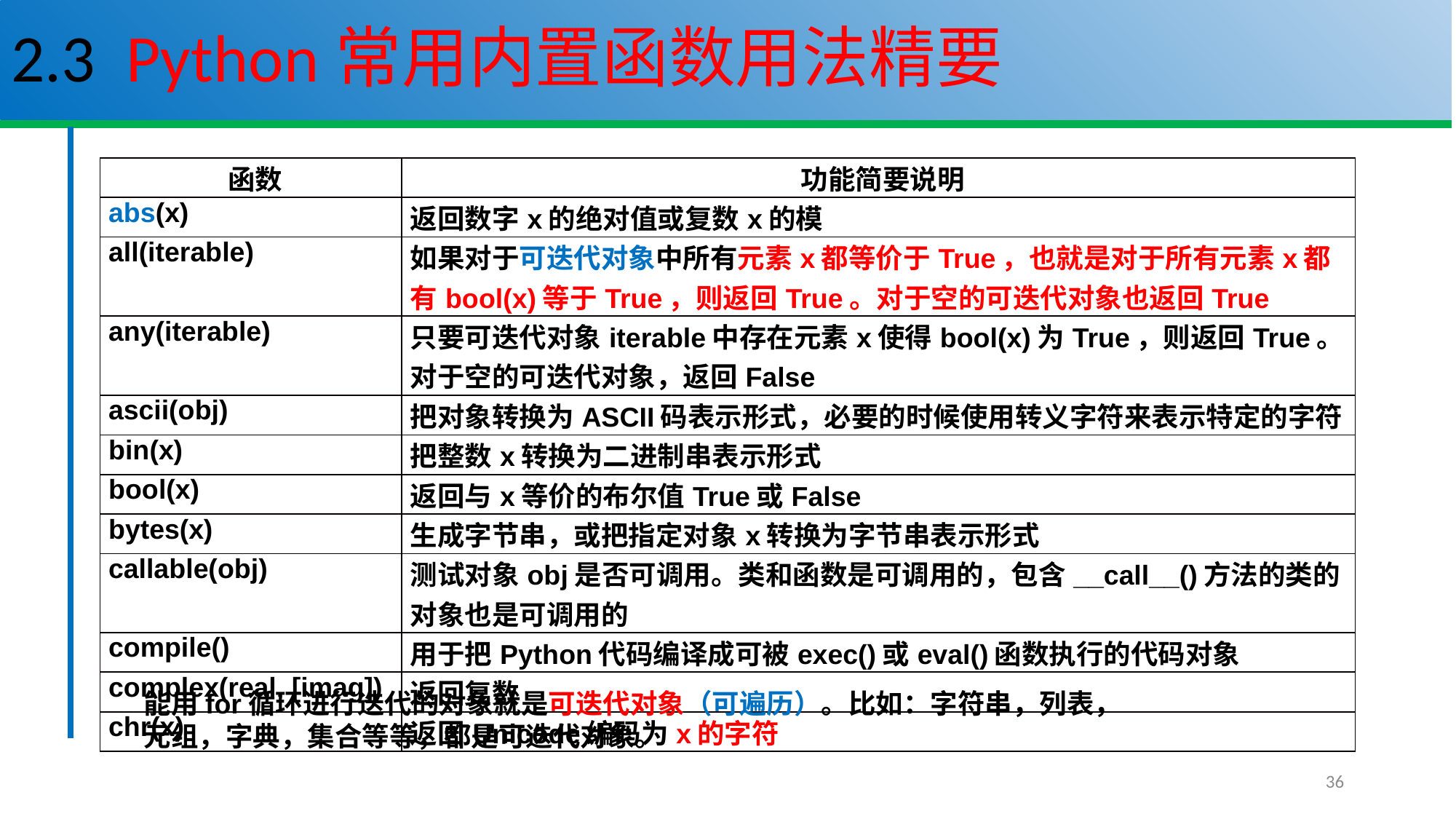

# 2.3  Python常用内置函数用法精要
| 函数 | 功能简要说明 |
| --- | --- |
| abs(x) | 返回数字x的绝对值或复数x的模 |
| all(iterable) | 如果对于可迭代对象中所有元素x都等价于True，也就是对于所有元素x都有bool(x)等于True，则返回True。对于空的可迭代对象也返回True |
| any(iterable) | 只要可迭代对象iterable中存在元素x使得bool(x)为True，则返回True。对于空的可迭代对象，返回False |
| ascii(obj) | 把对象转换为ASCII码表示形式，必要的时候使用转义字符来表示特定的字符 |
| bin(x) | 把整数x转换为二进制串表示形式 |
| bool(x) | 返回与x等价的布尔值True或False |
| bytes(x) | 生成字节串，或把指定对象x转换为字节串表示形式 |
| callable(obj) | 测试对象obj是否可调用。类和函数是可调用的，包含\_\_call\_\_()方法的类的对象也是可调用的 |
| compile() | 用于把Python代码编译成可被exec()或eval()函数执行的代码对象 |
| complex(real, [imag]) | 返回复数 |
| chr(x) | 返回Unicode编码为x的字符 |
能用for循环进行迭代的对象就是可迭代对象（可遍历）。比如：字符串，列表，元组，字典，集合等等，都是可迭代对象。
36